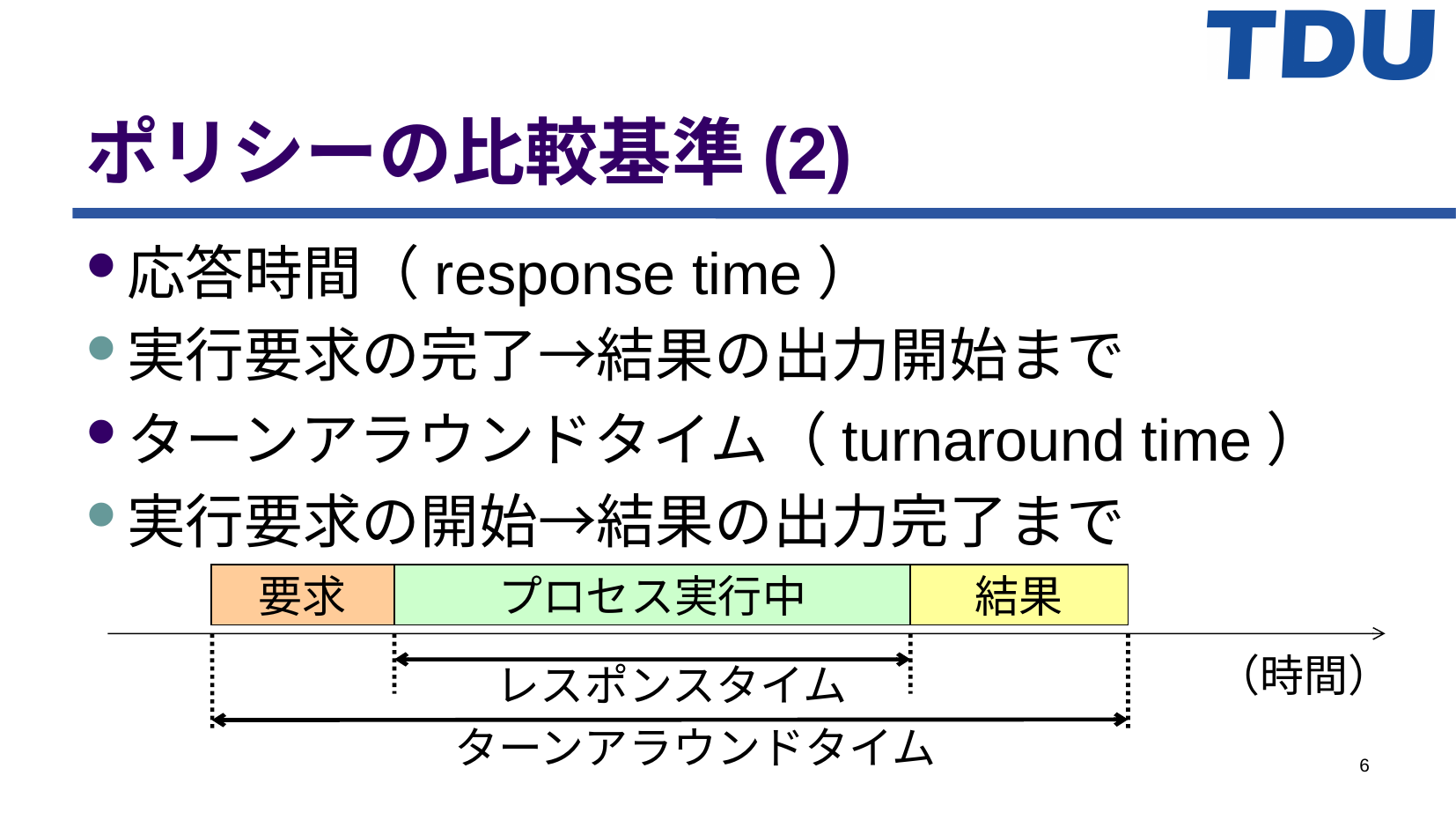

ポリシーの比較基準(2)
応答時間（response time）
実行要求の完了→結果の出力開始まで
ターンアラウンドタイム（turnaround time）
実行要求の開始→結果の出力完了まで
要求
プロセス実行中
結果

（時間）
レスポンスタイム

ターンアラウンドタイム

6